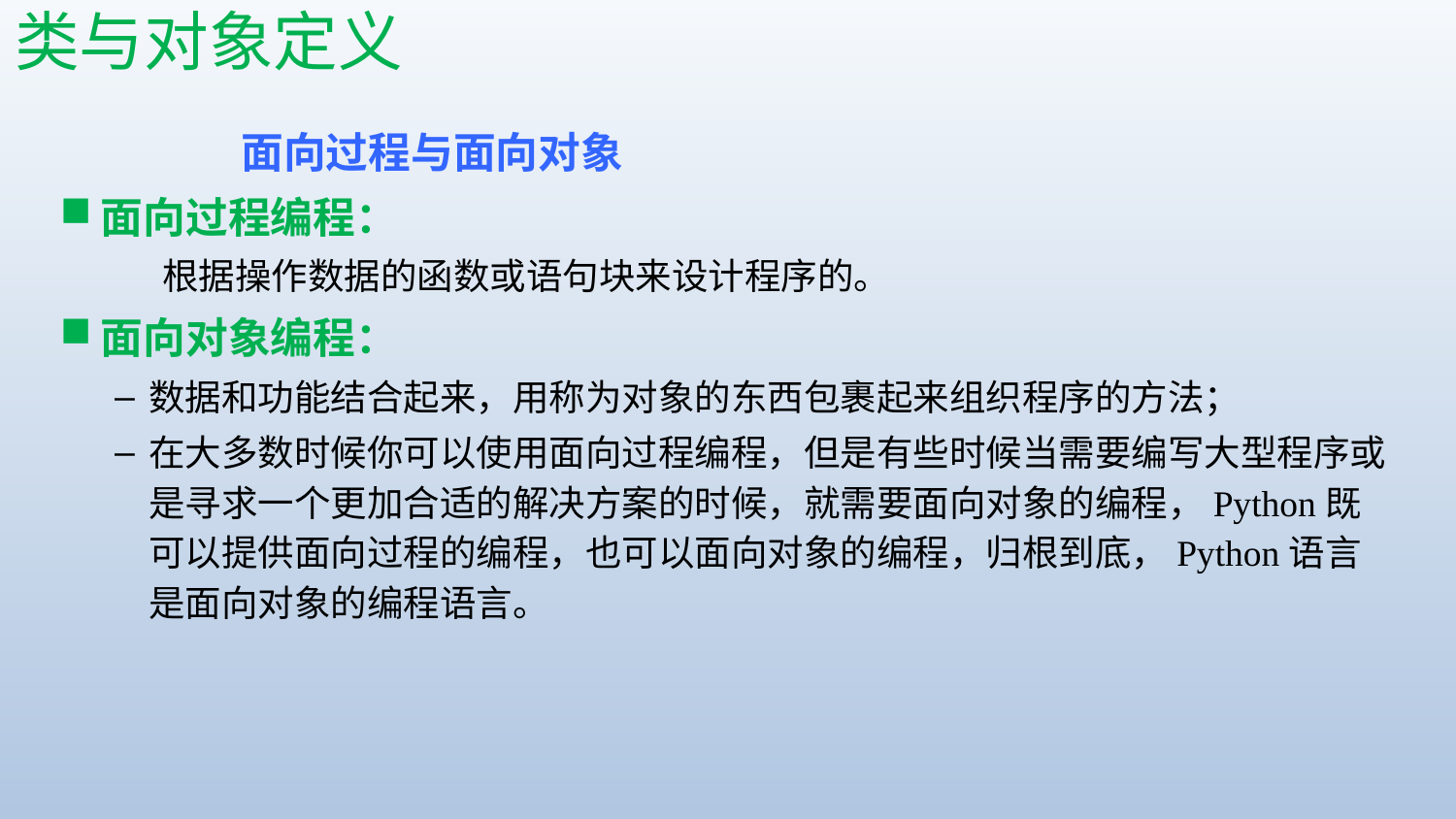

# 类与对象定义
                       面向过程与面向对象
面向过程编程：
      根据操作数据的函数或语句块来设计程序的。
面向对象编程：
数据和功能结合起来，用称为对象的东西包裹起来组织程序的方法；
在大多数时候你可以使用面向过程编程，但是有些时候当需要编写大型程序或是寻求一个更加合适的解决方案的时候，就需要面向对象的编程，Python既可以提供面向过程的编程，也可以面向对象的编程，归根到底，Python语言是面向对象的编程语言。